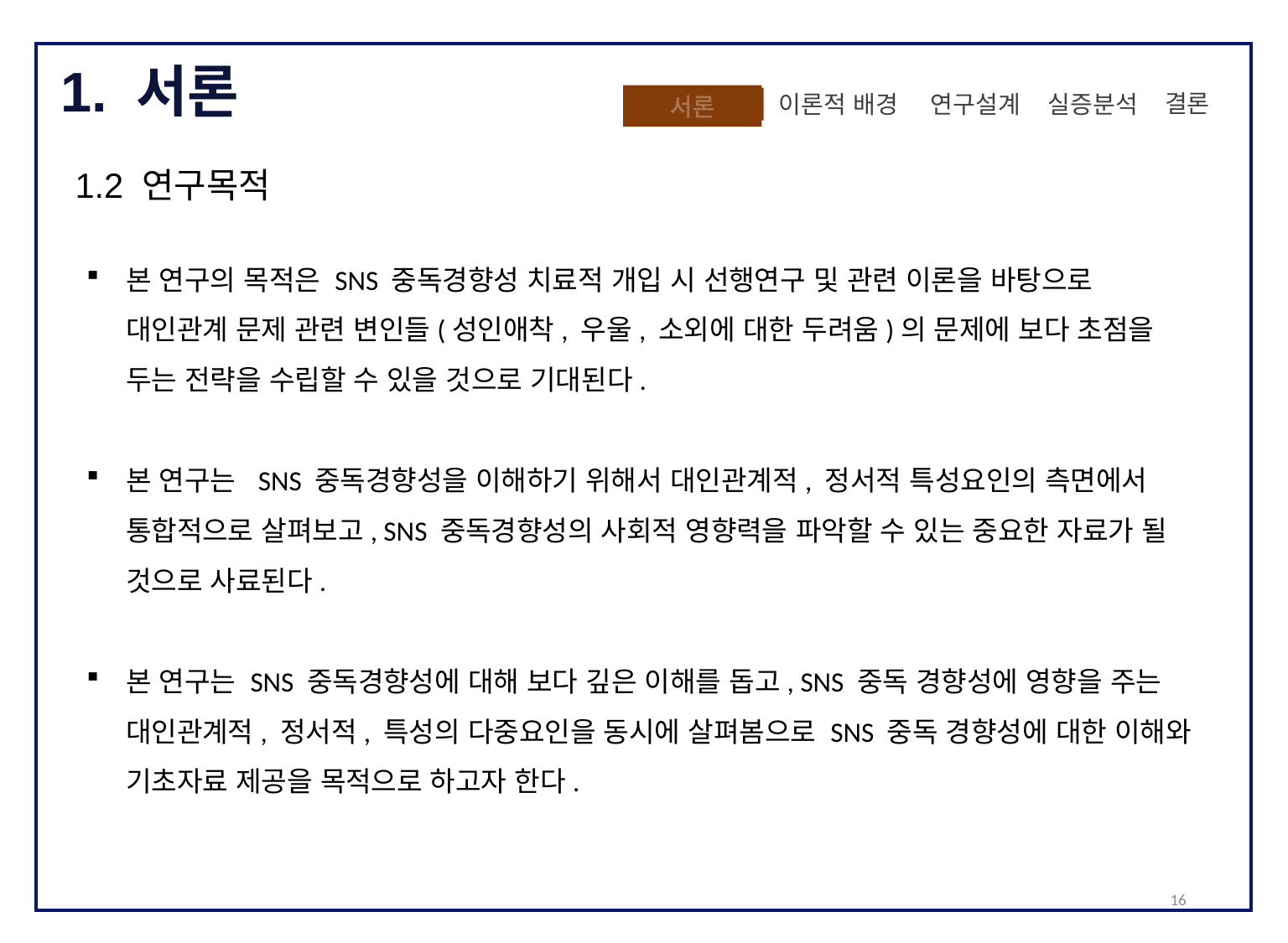

1. 서론
 결론
실증분석
이론적 배경
 연구설계
서론

1.2 연구목적
본 연구의 목적은 SNS 중독경향성 치료적 개입 시 선행연구 및 관련 이론을 바탕으로 대인관계 문제 관련 변인들(성인애착, 우울, 소외에 대한 두려움)의 문제에 보다 초점을 두는 전략을 수립할 수 있을 것으로 기대된다.

본 연구는  SNS 중독경향성을 이해하기 위해서 대인관계적, 정서적 특성요인의 측면에서 통합적으로 살펴보고, SNS 중독경향성의 사회적 영향력을 파악할 수 있는 중요한 자료가 될 것으로 사료된다.

본 연구는 SNS 중독경향성에 대해 보다 깊은 이해를 돕고, SNS 중독 경향성에 영향을 주는 대인관계적, 정서적, 특성의 다중요인을 동시에 살펴봄으로 SNS 중독 경향성에 대한 이해와 기초자료 제공을 목적으로 하고자 한다.

16